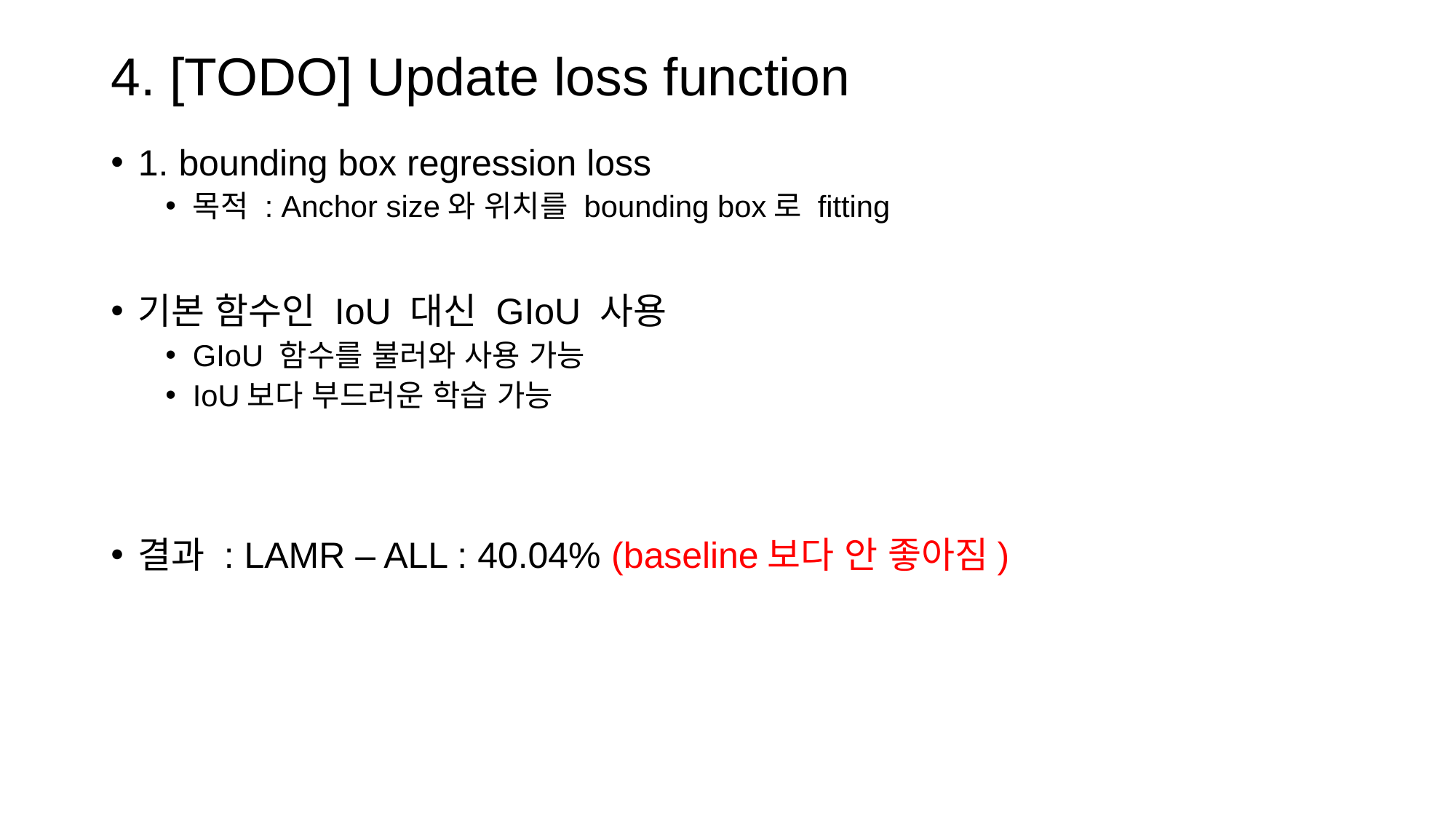

# 4. [TODO] Update loss function
1. bounding box regression loss
목적 : Anchor size와 위치를 bounding box로 fitting

기본 함수인 IoU 대신 GIoU 사용
GIoU 함수를 불러와 사용 가능
IoU보다 부드러운 학습 가능

결과 : LAMR – ALL : 40.04% (baseline보다 안 좋아짐)